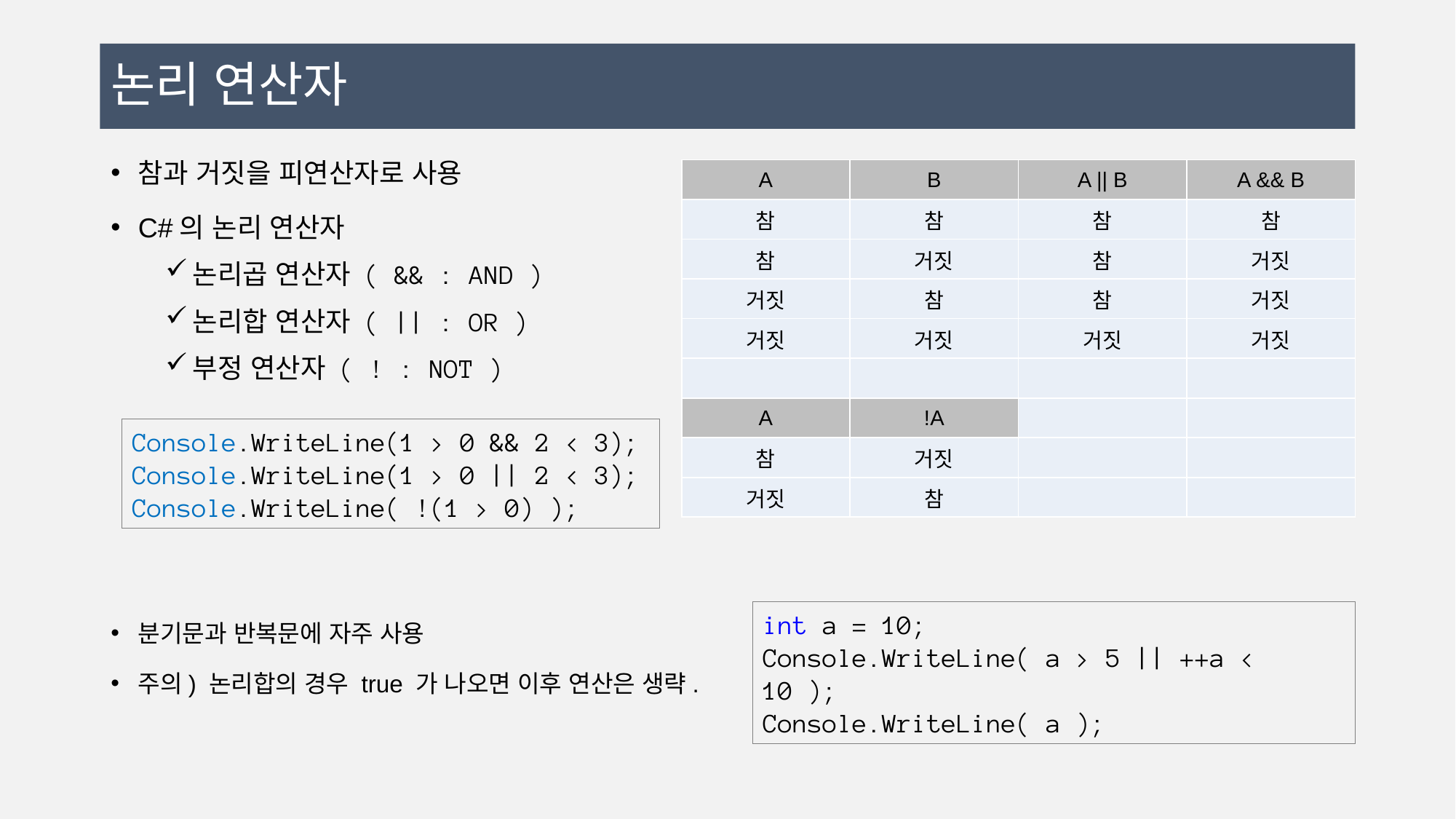

# 논리 연산자
참과 거짓을 피연산자로 사용
C#의 논리 연산자
논리곱 연산자 ( && : AND )
논리합 연산자 ( || : OR )
부정 연산자 ( ! : NOT )

분기문과 반복문에 자주 사용
주의) 논리합의 경우 true 가 나오면 이후 연산은 생략.

| A | B | A || B | A && B |
| --- | --- | --- | --- |
| 참 | 참 | 참 | 참 |
| 참 | 거짓 | 참 | 거짓 |
| 거짓 | 참 | 참 | 거짓 |
| 거짓 | 거짓 | 거짓 | 거짓 |
|  |  |  |  |
| A | !A |  |  |
| 참 | 거짓 |  |  |
| 거짓 | 참 |  |  |
Console.WriteLine(1 > 0 && 2 < 3);
Console.WriteLine(1 > 0 || 2 < 3);
Console.WriteLine( !(1 > 0) );
int a = 10;
Console.WriteLine( a > 5 || ++a < 10 );
Console.WriteLine( a );